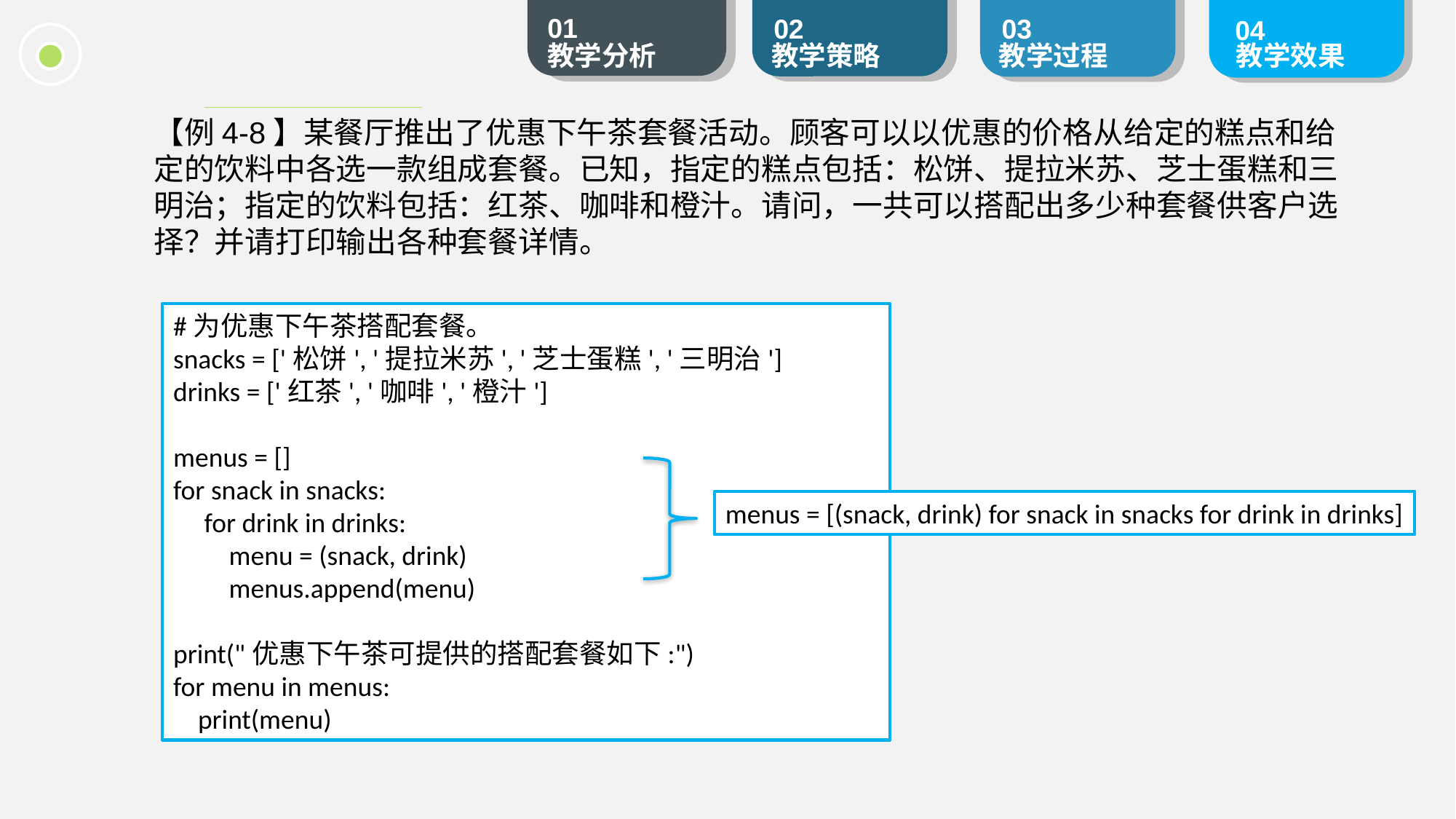

【例4-8】某餐厅推出了优惠下午茶套餐活动。顾客可以以优惠的价格从给定的糕点和给定的饮料中各选一款组成套餐。已知，指定的糕点包括：松饼、提拉米苏、芝士蛋糕和三明治；指定的饮料包括：红茶、咖啡和橙汁。请问，一共可以搭配出多少种套餐供客户选择？并请打印输出各种套餐详情。
#为优惠下午茶搭配套餐。
snacks = ['松饼', '提拉米苏', '芝士蛋糕', '三明治']
drinks = ['红茶', '咖啡', '橙汁']

menus = []
for snack in snacks:
     for drink in drinks:
         menu = (snack, drink)
         menus.append(menu)

print("优惠下午茶可提供的搭配套餐如下:")
for menu in menus:
    print(menu)

menus = [(snack, drink) for snack in snacks for drink in drinks]